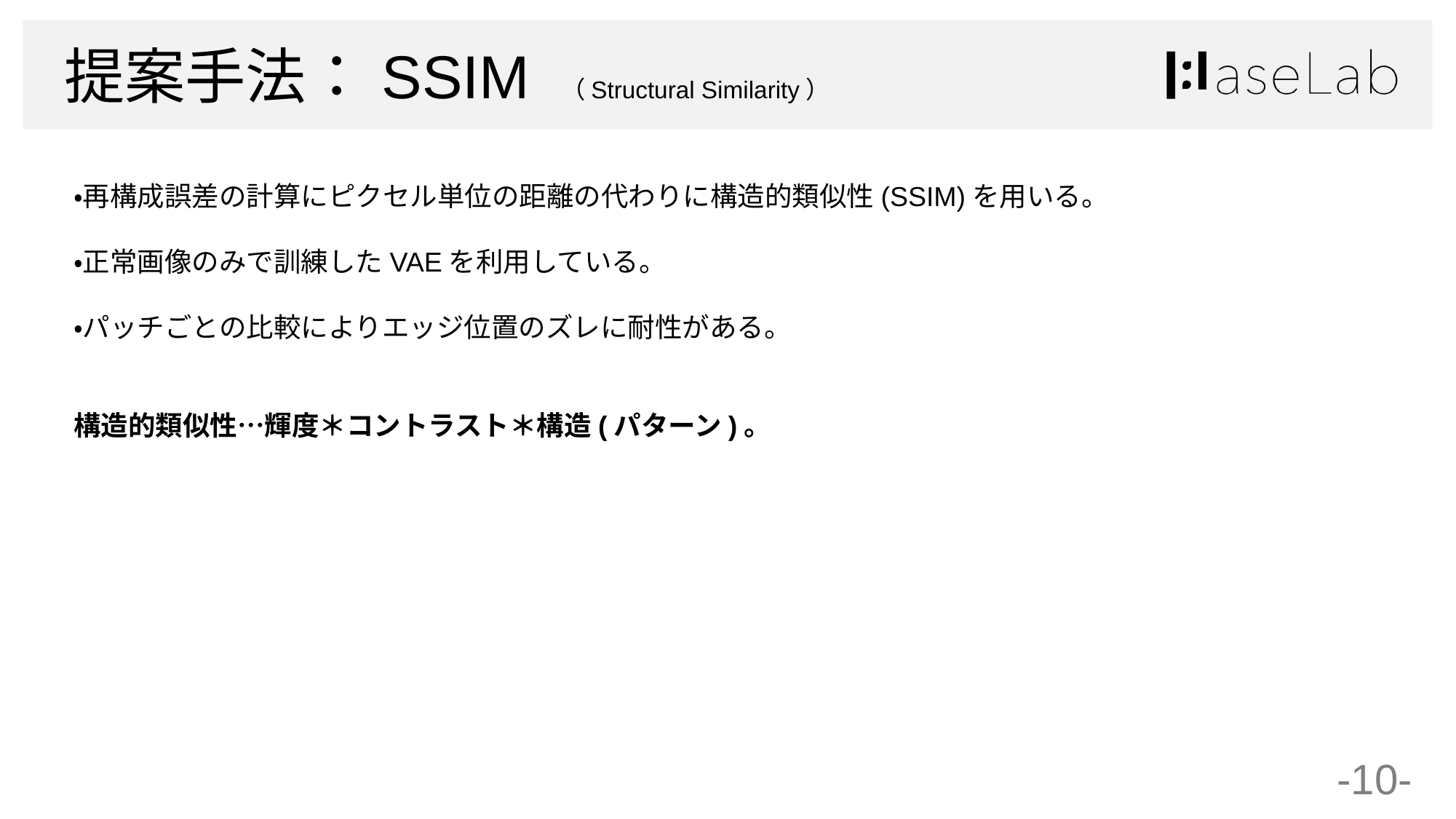

提案手法：SSIM （Structural Similarity）
・再構成誤差の計算にピクセル単位の距離の代わりに構造的類似性(SSIM)を用いる。

・正常画像のみで訓練したVAEを利用している。

・パッチごとの比較によりエッジ位置のズレに耐性がある。

構造的類似性…輝度＊コントラスト＊構造(パターン)。
-10-